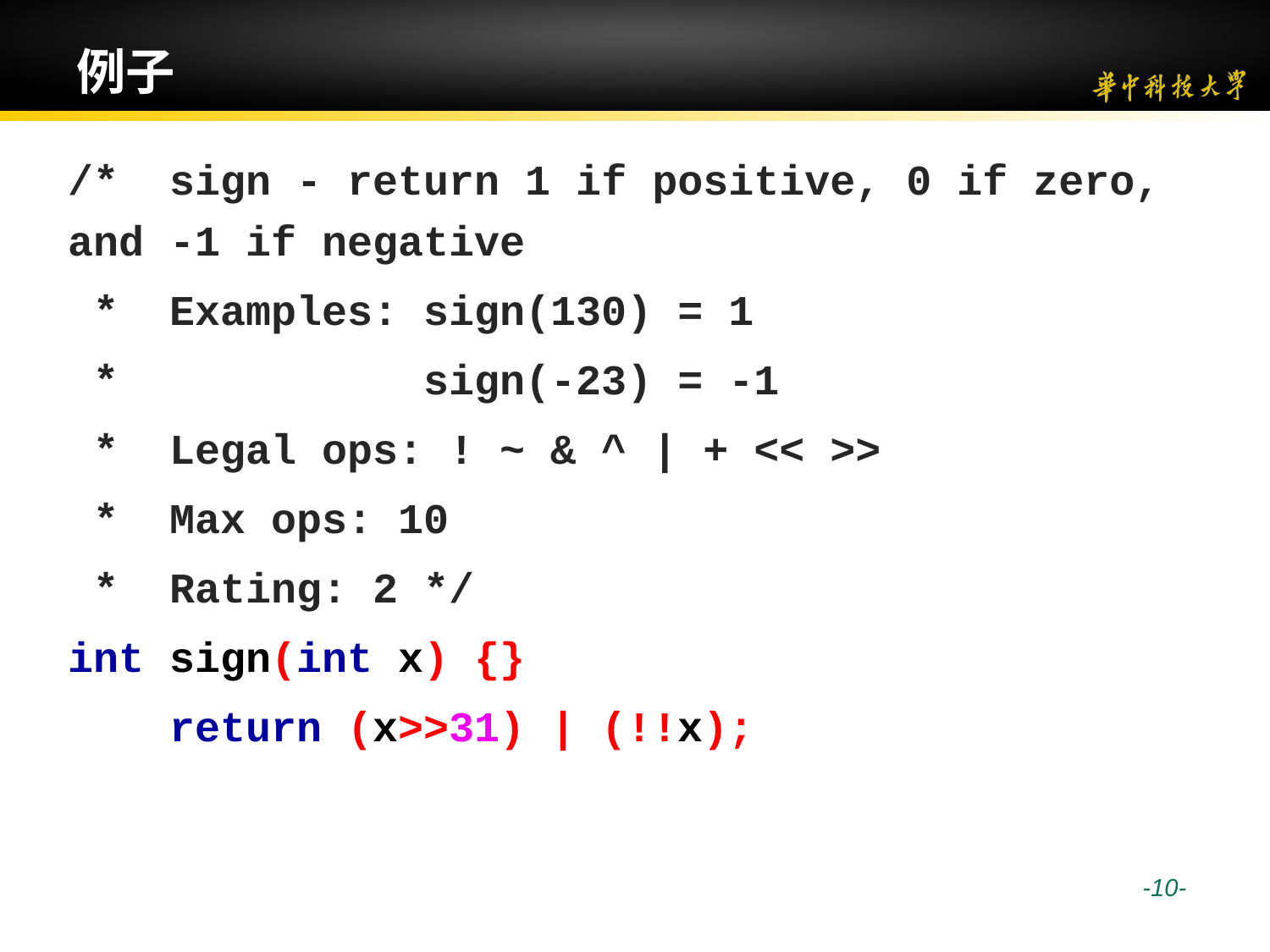

# 例子
/*  sign - return 1 if positive, 0 if zero, and -1 if negative
 *  Examples: sign(130) = 1
 *            sign(-23) = -1
 *  Legal ops: ! ~ & ^ | + << >>
 *  Max ops: 10
 *  Rating: 2 */
int sign(int x) {}
    return (x>>31) | (!!x);

 -10-